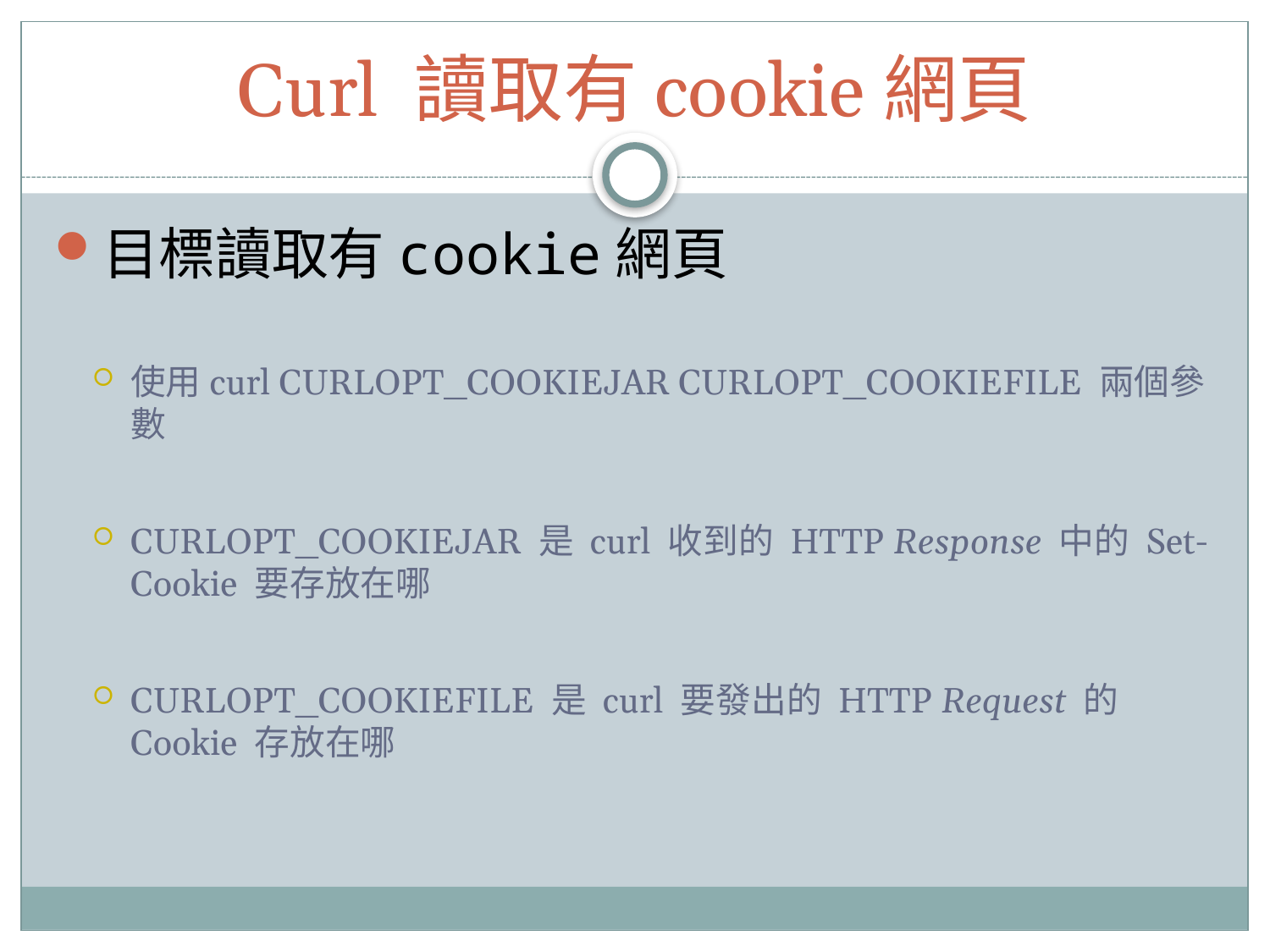

# Curl 讀取有cookie網頁
目標讀取有cookie網頁

使用curl CURLOPT_COOKIEJAR CURLOPT_COOKIEFILE 兩個參數

CURLOPT_COOKIEJAR 是 curl 收到的 HTTP Response 中的 Set-Cookie 要存放在哪

CURLOPT_COOKIEFILE 是 curl 要發出的 HTTP Request 的 Cookie 存放在哪